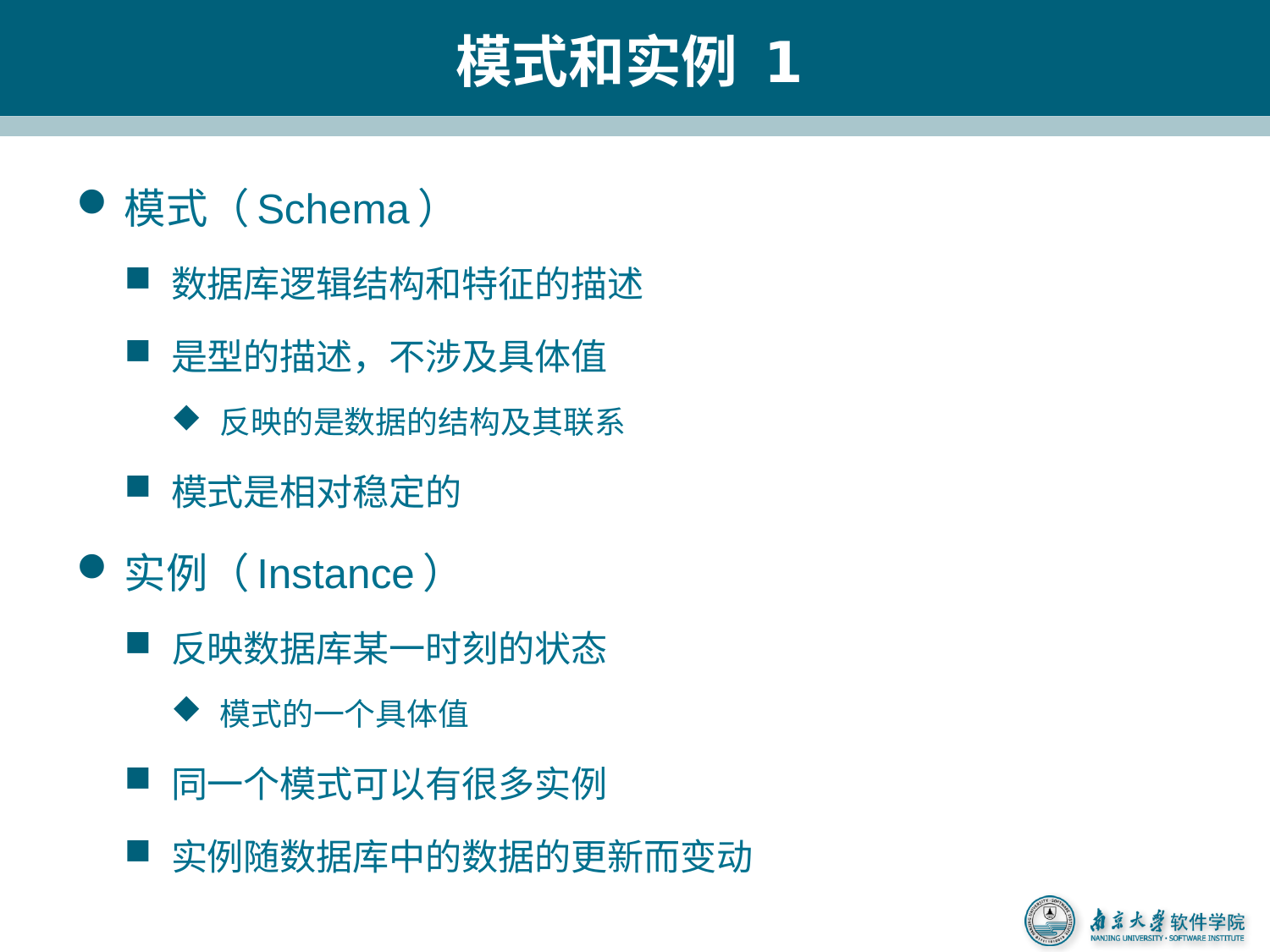

# 模式和实例 1
模式（Schema）
数据库逻辑结构和特征的描述
是型的描述，不涉及具体值
反映的是数据的结构及其联系
模式是相对稳定的
实例（Instance）
反映数据库某一时刻的状态
模式的一个具体值
同一个模式可以有很多实例
实例随数据库中的数据的更新而变动